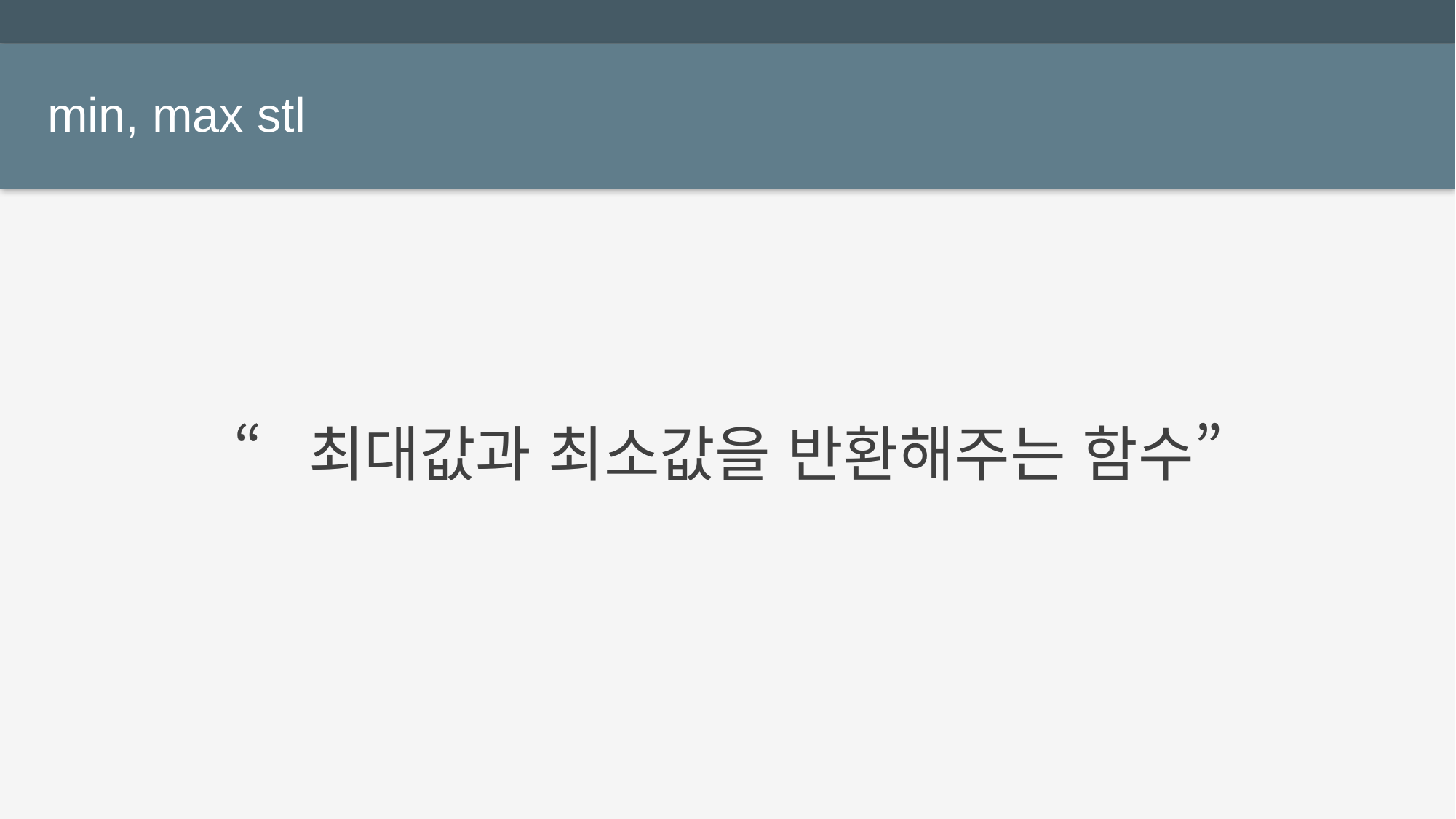

min, max stl
“최대값과 최소값을 반환해주는 함수”